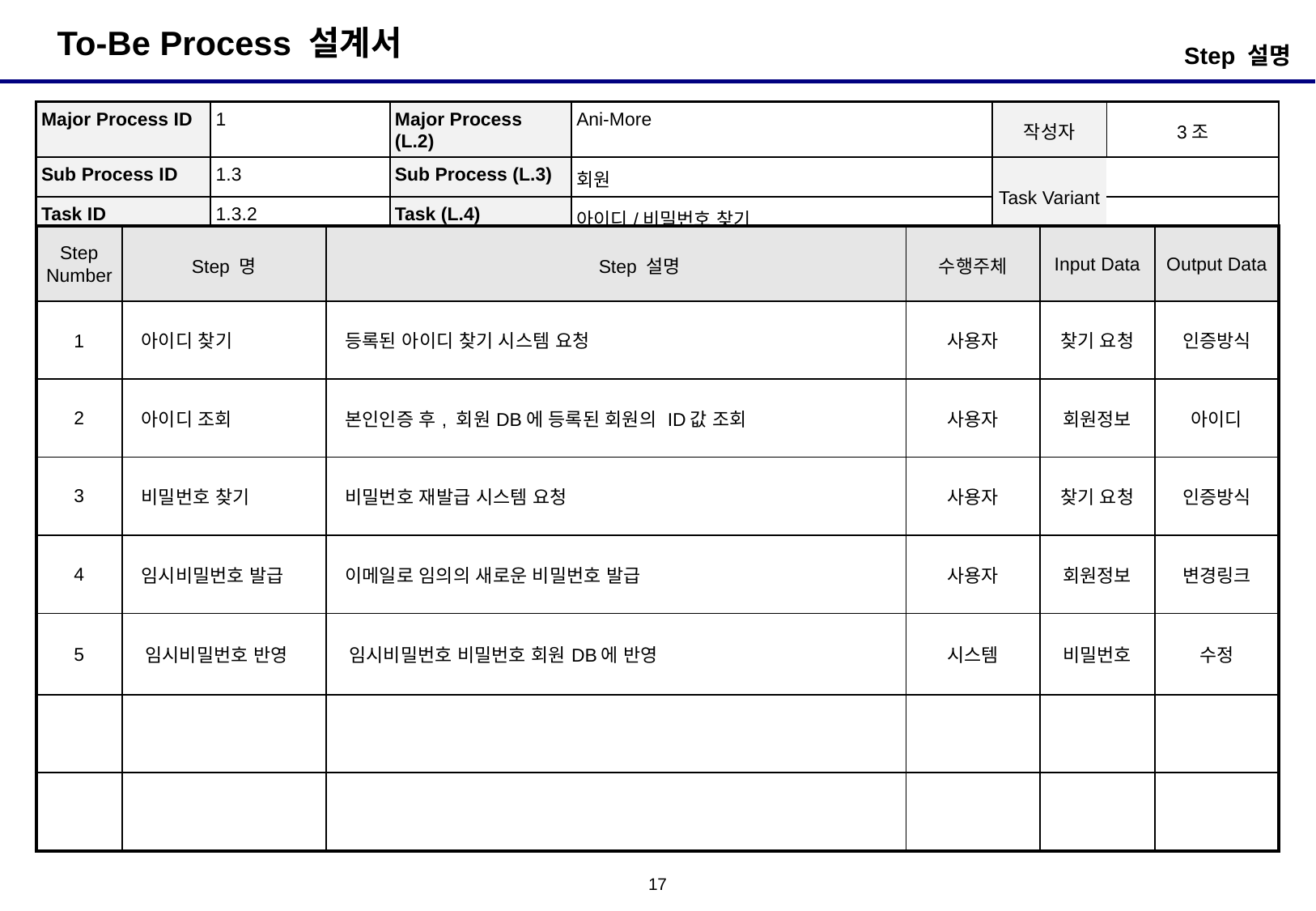

Step 설명
| Major Process ID | 1 | Major Process (L.2) | Ani-More | 작성자 | 3조 |
| --- | --- | --- | --- | --- | --- |
| Sub Process ID | 1.3 | Sub Process (L.3) | 회원 | Task Variant |  |
| Task ID | 1.3.2 | Task (L.4) | 아이디/비밀번호 찾기 |  |  |
| Step Number | Step 명 | Step 설명 | 수행주체 | Input Data | Output Data |
| --- | --- | --- | --- | --- | --- |
| 1 | 아이디 찾기 | 등록된 아이디 찾기 시스템 요청 | 사용자 | 찾기 요청 | 인증방식 |
| 2 | 아이디 조회 | 본인인증 후, 회원DB에 등록된 회원의 ID값 조회 | 사용자 | 회원정보 | 아이디 |
| 3 | 비밀번호 찾기 | 비밀번호 재발급 시스템 요청 | 사용자 | 찾기 요청 | 인증방식 |
| 4 | 임시비밀번호 발급 | 이메일로 임의의 새로운 비밀번호 발급 | 사용자 | 회원정보 | 변경링크 |
| 5 | 임시비밀번호 반영 | 임시비밀번호 비밀번호 회원DB에 반영 | 시스템 | 비밀번호 | 수정 |
|  |  |  |  |  |  |
|  |  |  |  |  |  |